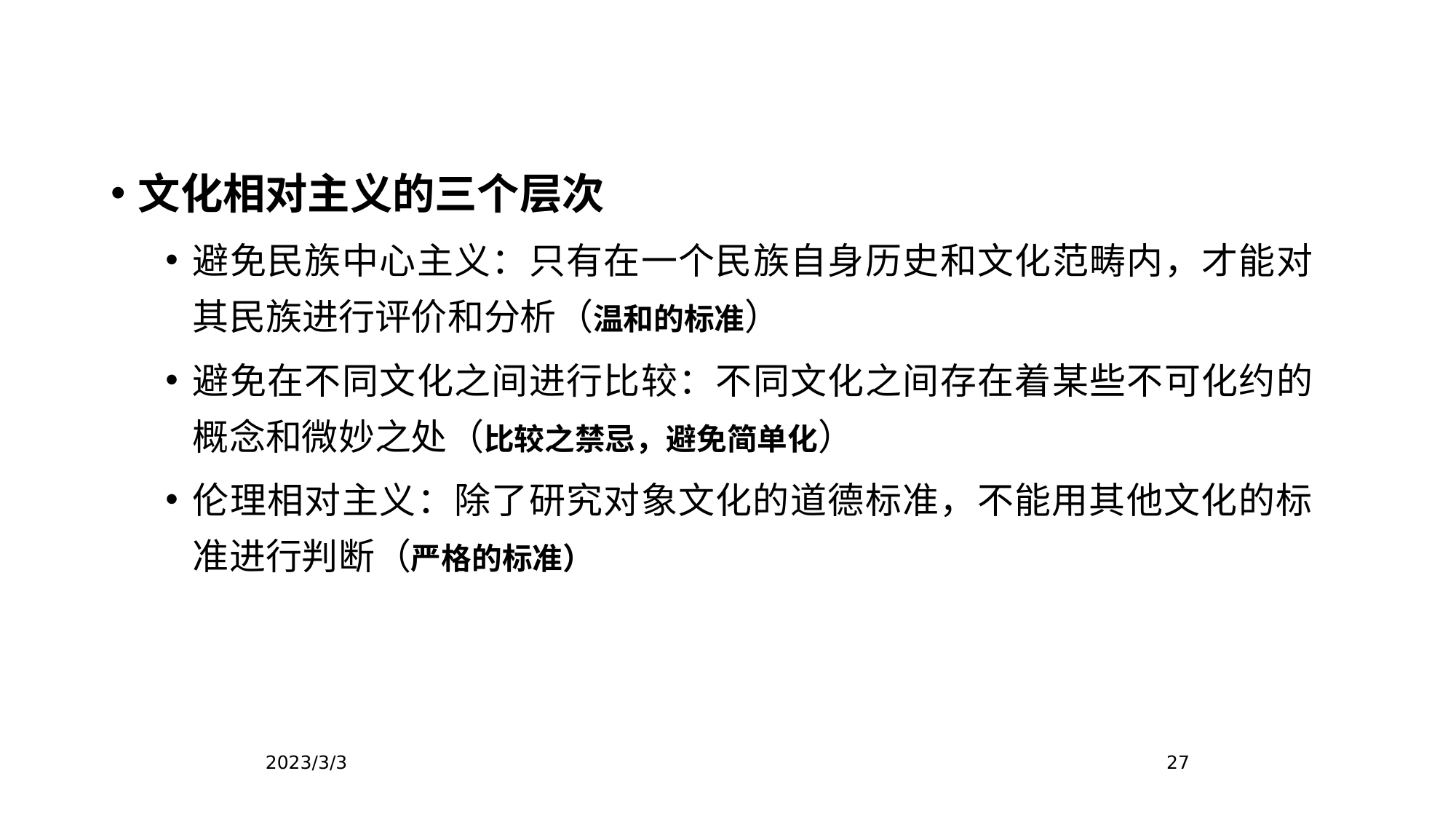

文化相对主义的三个层次
避免民族中心主义：只有在一个民族自身历史和文化范畴内，才能对其民族进行评价和分析（温和的标准）
避免在不同文化之间进行比较：不同文化之间存在着某些不可化约的概念和微妙之处（比较之禁忌，避免简单化）
伦理相对主义：除了研究对象文化的道德标准，不能用其他文化的标准进行判断（严格的标准）
2023/3/3
27